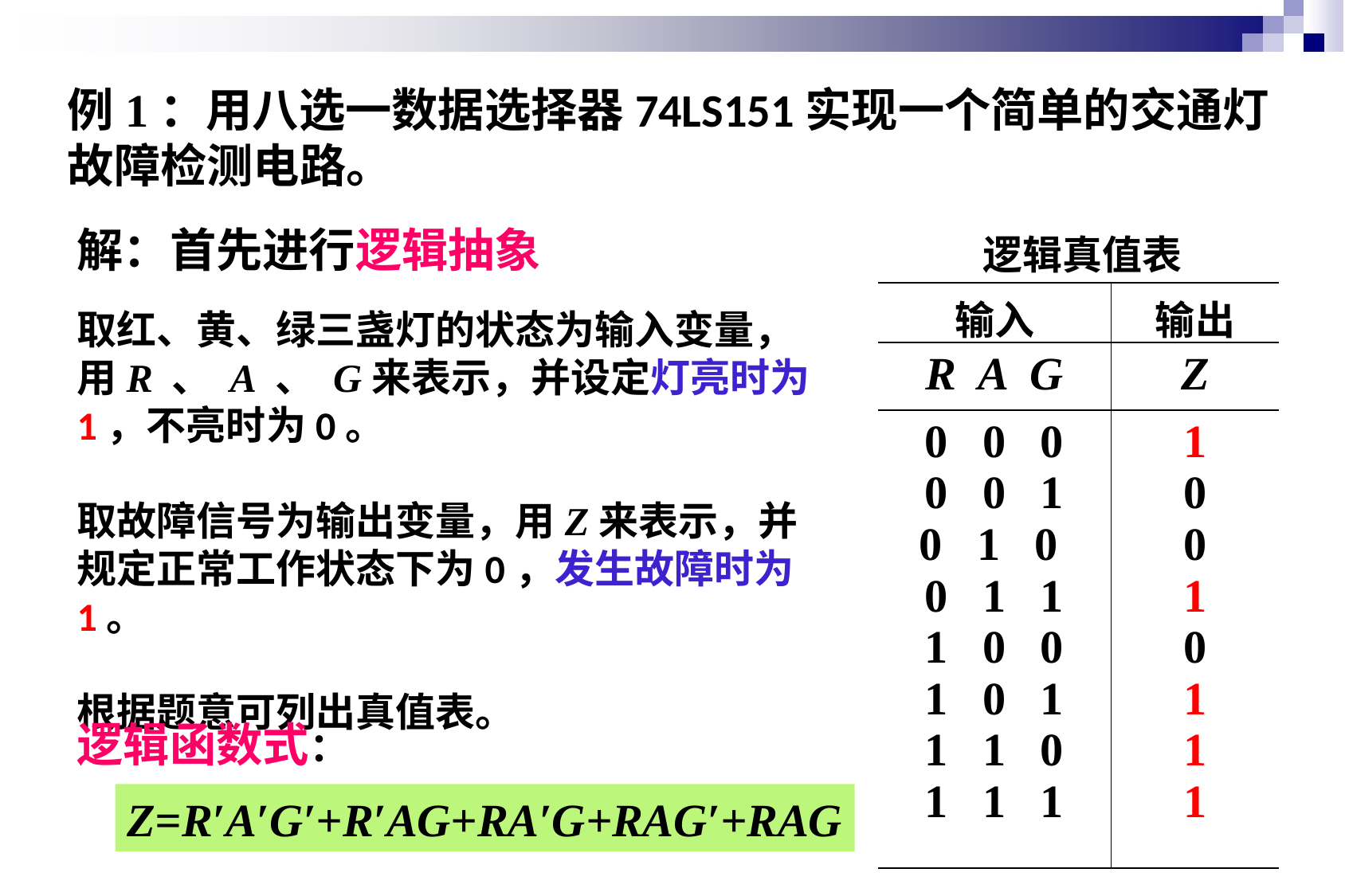

例1：用八选一数据选择器74LS151实现一个简单的交通灯故障检测电路。
解：首先进行逻辑抽象
逻辑真值表
| 输入 | 输出 |
| --- | --- |
| R A G | Z |
| 0 0 0 0 0 1 0 1 0 0 1 1 1 0 0 1 0 1 1 1 0 1 1 1 | 1 0 0 1 0 1 1 1 |
取红、黄、绿三盏灯的状态为输入变量，
用R 、 A 、 G来表示，并设定灯亮时为1，不亮时为0。

取故障信号为输出变量，用Z来表示，并规定正常工作状态下为0，发生故障时为1。

根据题意可列出真值表。
逻辑函数式：
Z=R′A′G′+R′AG+RA′G+RAG′+RAG